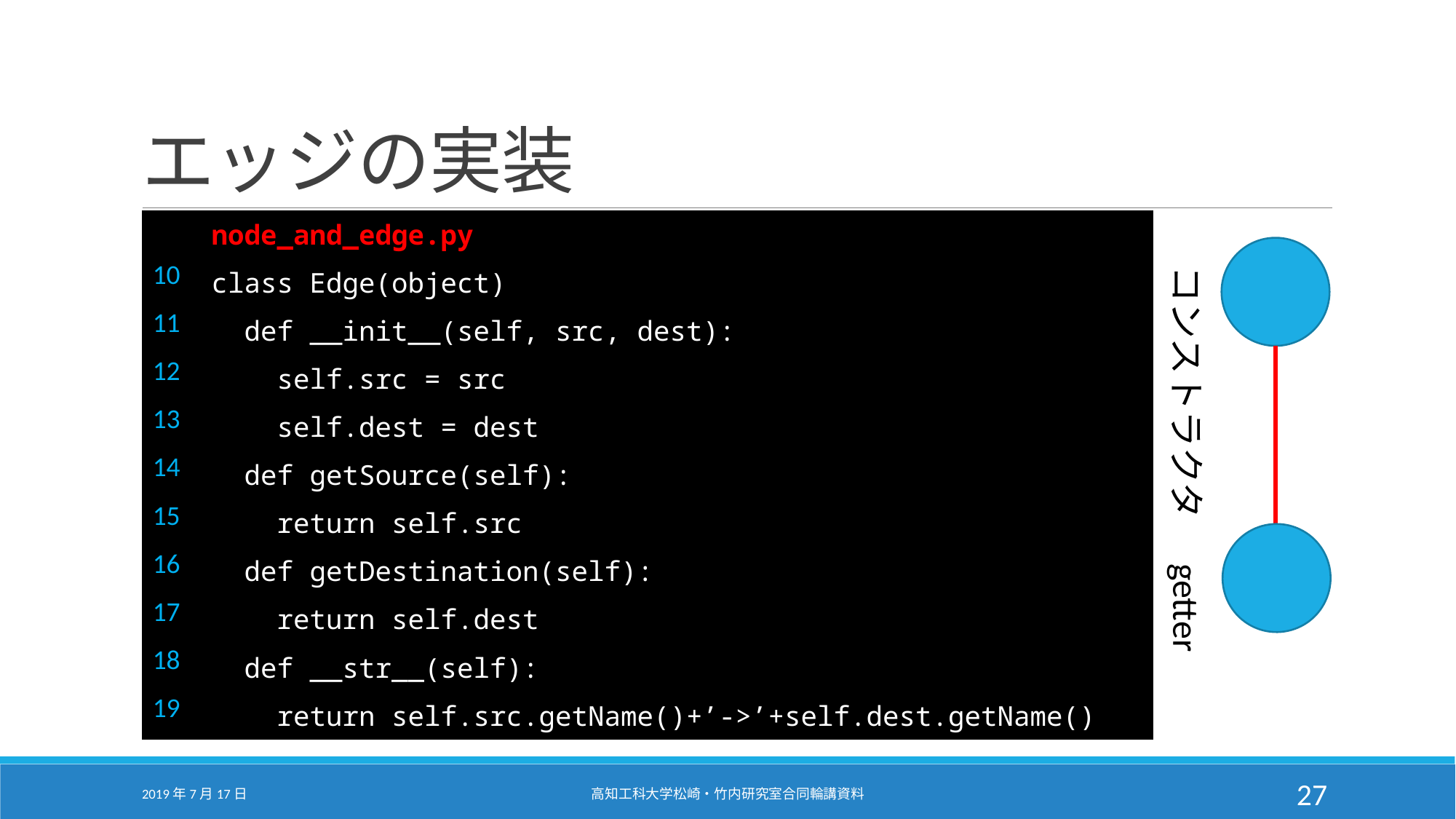

# エッジの実装
|  | node\_and\_edge.py |
| --- | --- |
| 10 | class Edge(object) |
| 11 | def \_\_init\_\_(self, src, dest): |
| 12 | self.src = src |
| 13 | self.dest = dest |
| 14 | def getSource(self): |
| 15 | return self.src |
| 16 | def getDestination(self): |
| 17 | return self.dest |
| 18 | def \_\_str\_\_(self): |
| 19 | return self.src.getName()+’->’+self.dest.getName() |

コンストラクタ　getter

2019年7月17日
高知工科大学松崎・竹内研究室合同輪講資料
27